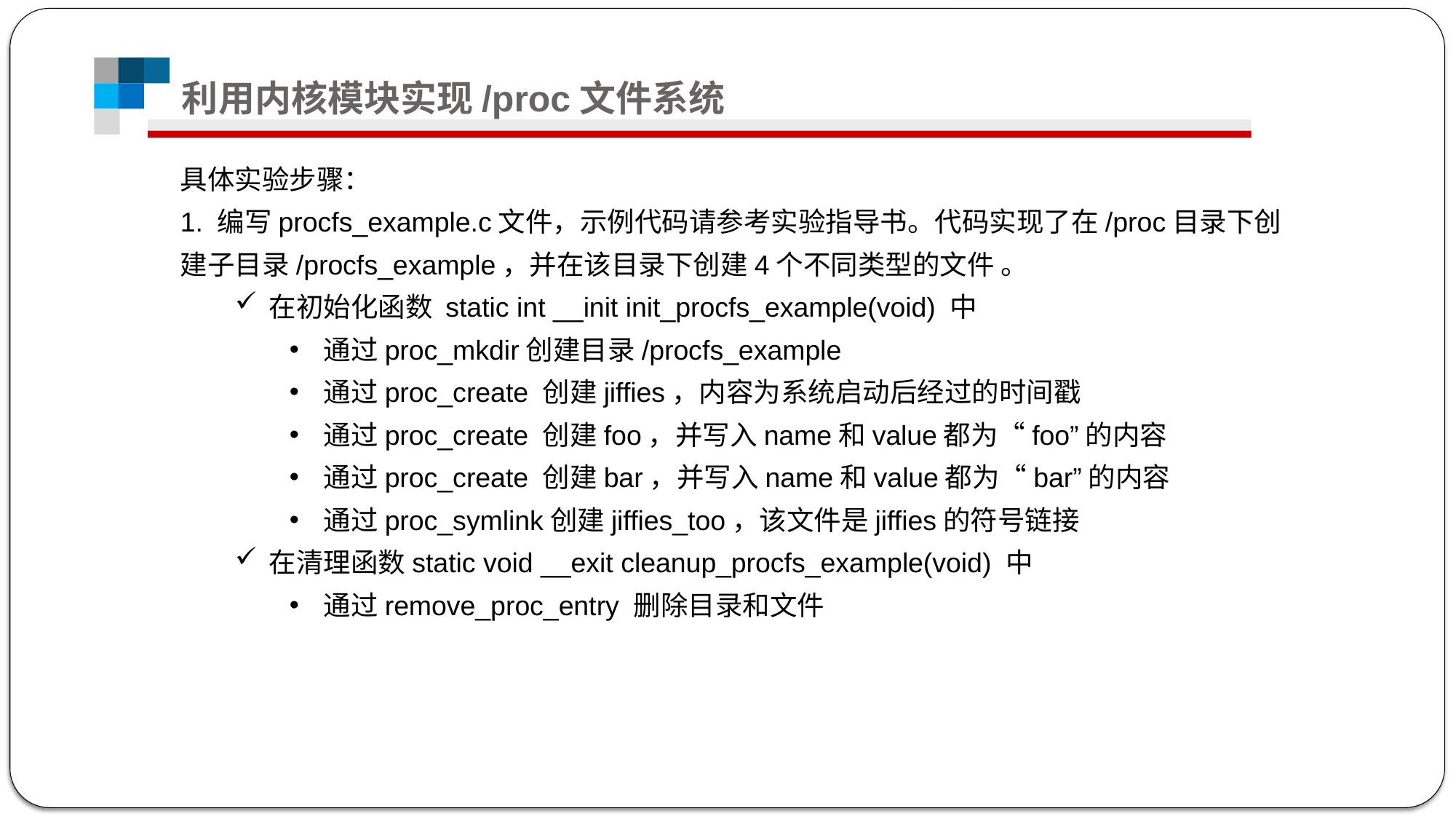

# 利用内核模块实现/proc文件系统
具体实验步骤：
1. 编写procfs_example.c文件，示例代码请参考实验指导书。代码实现了在/proc目录下创建子目录/procfs_example，并在该目录下创建4个不同类型的文件 。
在初始化函数 static int __init init_procfs_example(void) 中
通过proc_mkdir创建目录/procfs_example
通过proc_create 创建jiffies，内容为系统启动后经过的时间戳
通过proc_create 创建foo，并写入name和value都为“foo”的内容
通过proc_create 创建bar，并写入name和value都为“bar”的内容
通过proc_symlink创建jiffies_too，该文件是jiffies的符号链接
在清理函数static void __exit cleanup_procfs_example(void) 中
通过remove_proc_entry 删除目录和文件